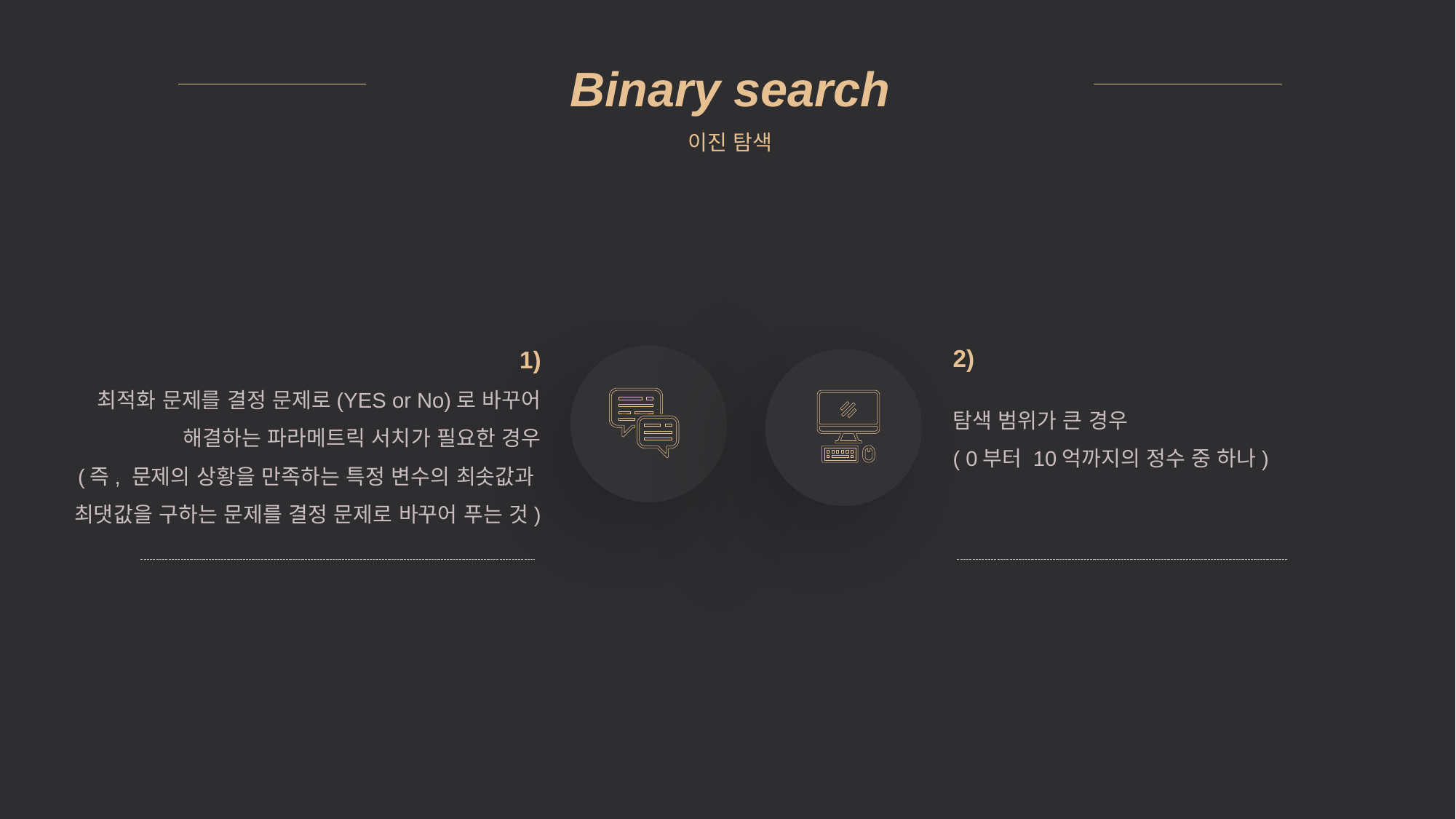

Binary search
이진 탐색
2)

탐색 범위가 큰 경우
( 0부터 10억까지의 정수 중 하나)
1)
최적화 문제를 결정 문제로(YES or No)로 바꾸어
해결하는 파라메트릭 서치가 필요한 경우
(즉, 문제의 상황을 만족하는 특정 변수의 최솟값과
최댓값을 구하는 문제를 결정 문제로 바꾸어 푸는 것)